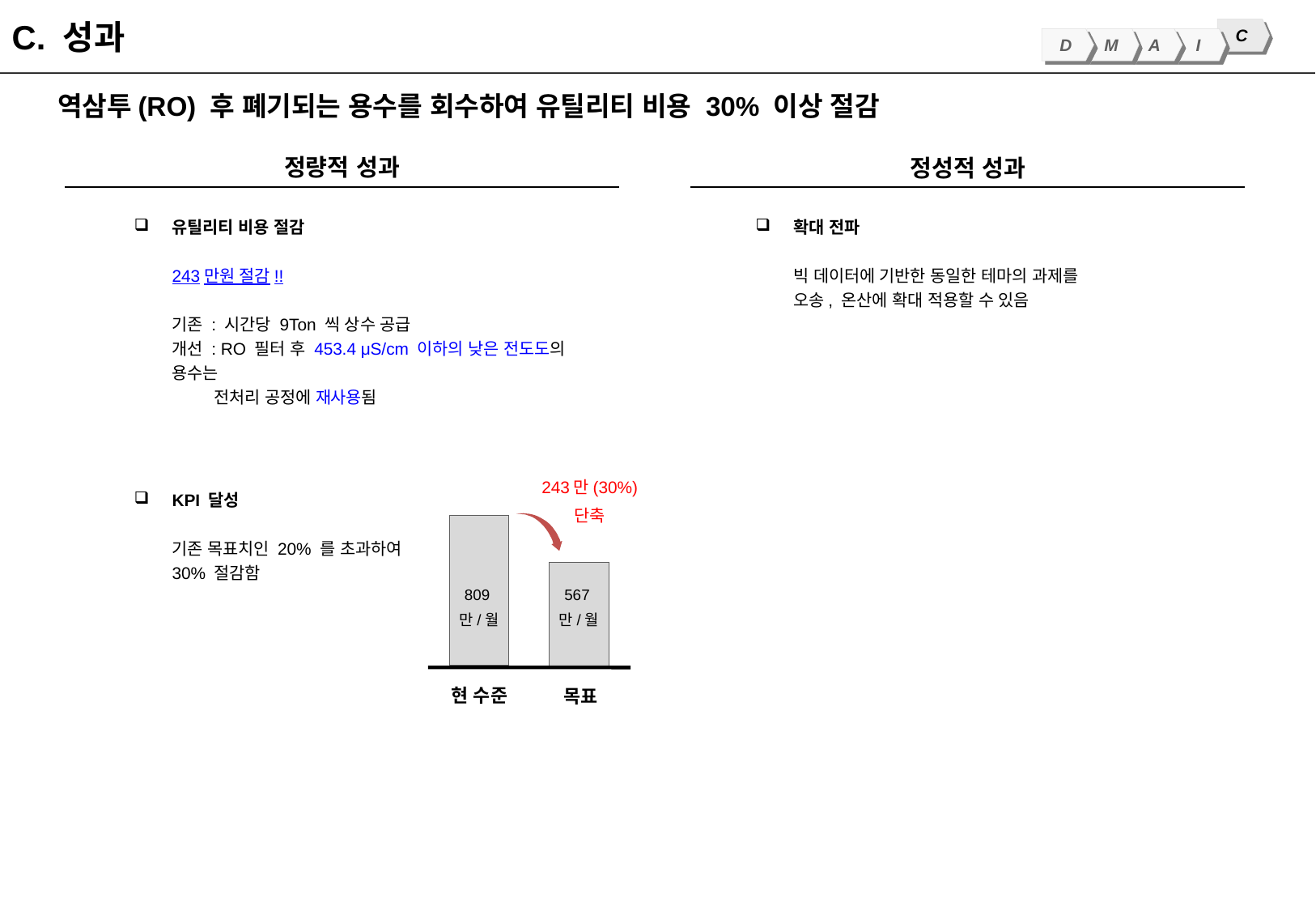

C. 성과
C
D
M
A
I

역삼투(RO) 후 폐기되는 용수를 회수하여 유틸리티 비용 30% 이상 절감
정량적 성과
정성적 성과
유틸리티 비용 절감
243만원 절감!!
기존 : 시간당 9Ton 씩 상수 공급
개선 : RO 필터 후 453.4 μS/cm 이하의 낮은 전도도의 용수는
         전처리 공정에 재사용됨
KPI 달성
기존 목표치인 20% 를 초과하여
30% 절감함
확대 전파
빅 데이터에 기반한 동일한 테마의 과제를
오송, 온산에 확대 적용할 수 있음
243만(30%)
단축

809만/월
567만/월

현 수준
목표